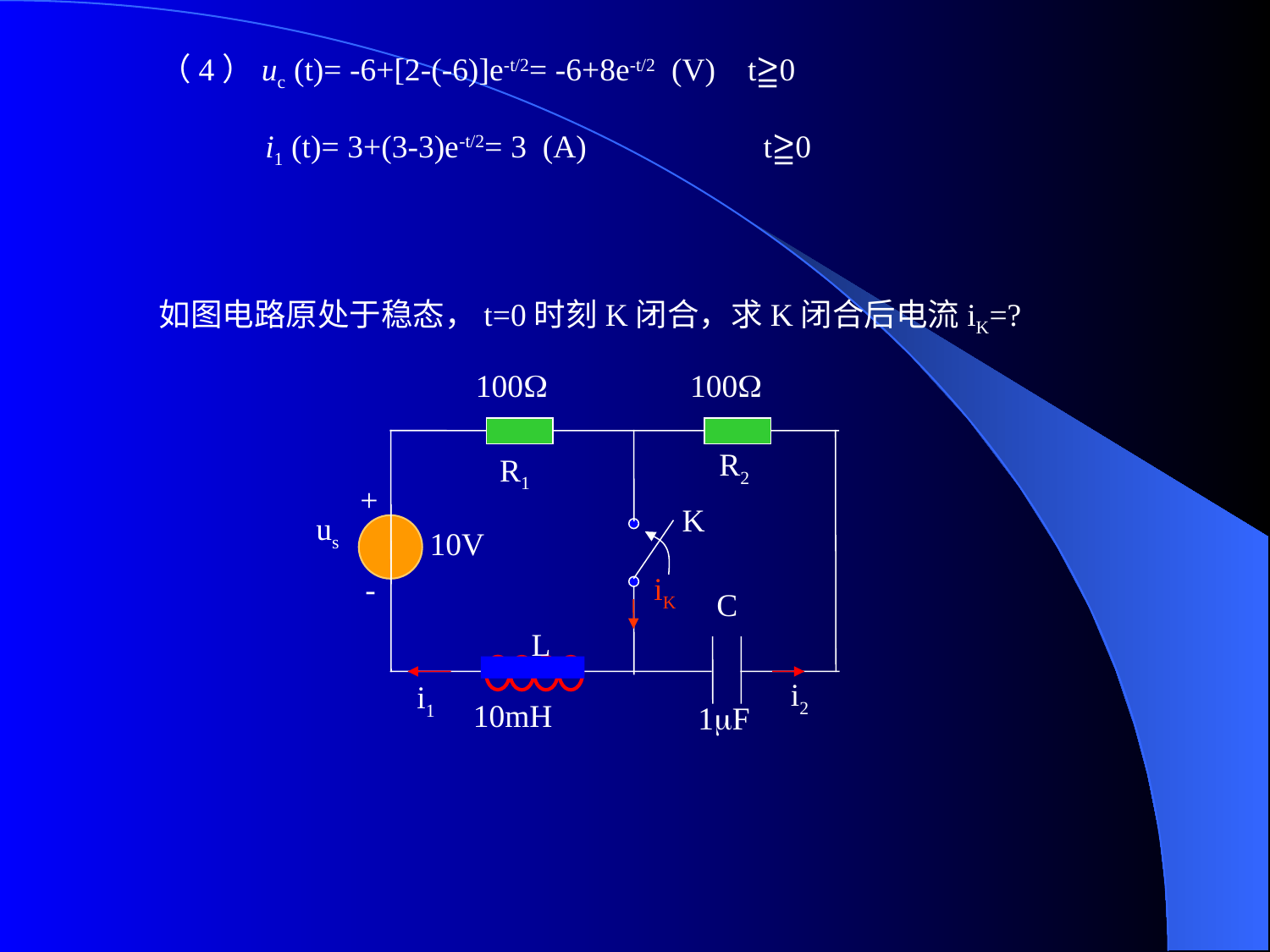

（4）uc (t)= -6+[2-(-6)]e-t/2= -6+8e-t/2  (V)    t≧0
i1 (t)= 3+(3-3)e-t/2= 3  (A)                      t≧0
如图电路原处于稳态，t=0时刻K闭合，求K闭合后电流iK=?
100Ω
100Ω

R2
R1
-

+
K
us
10V

iK

C

L

10mH
1μF
i2
i1